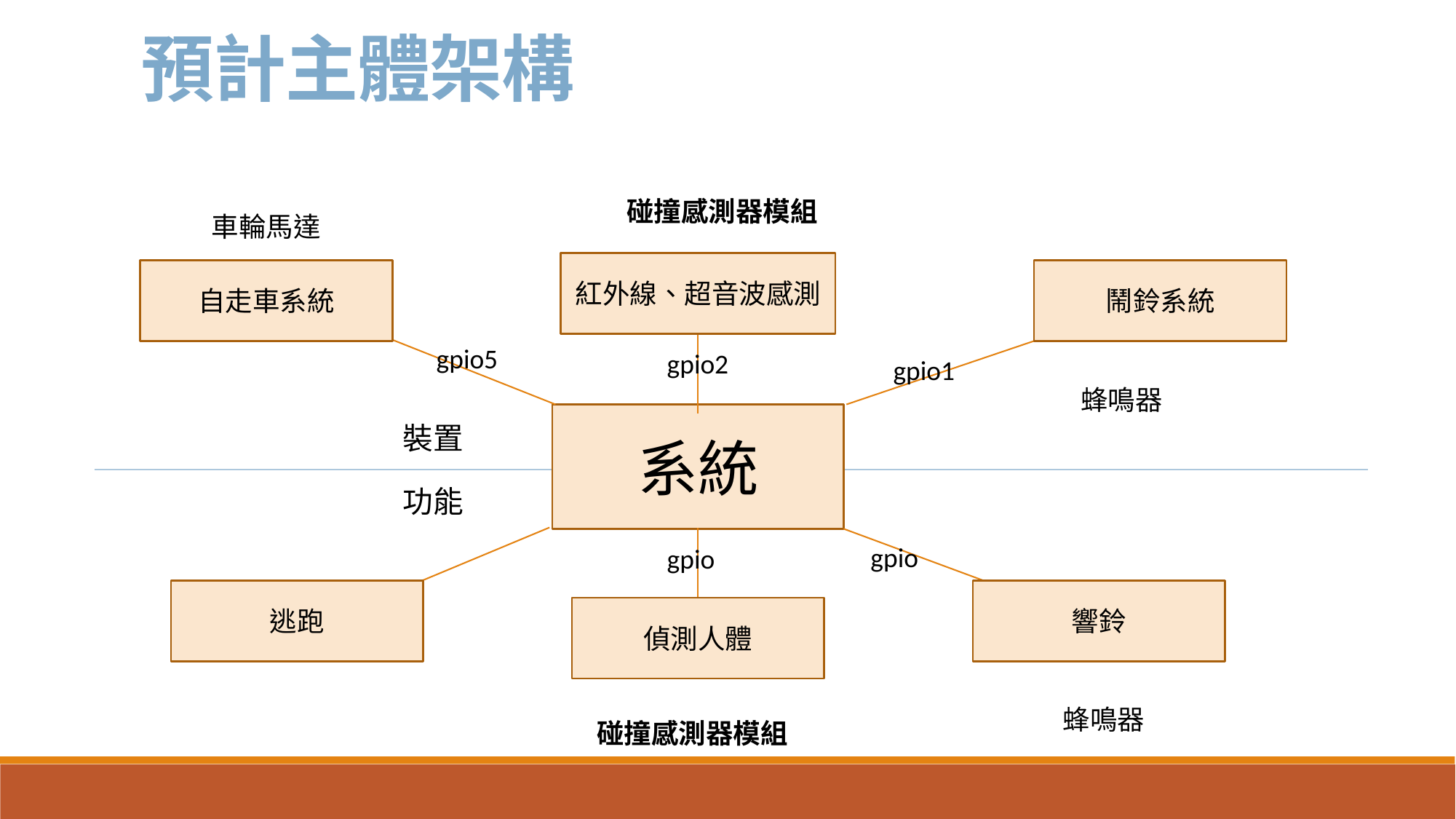

預計主體架構
碰撞感測器模組

車輪馬達
紅外線、超音波感測
自走車系統
鬧鈴系統
系統
裝置
功能
逃跑
響鈴
偵測人體
gpio5
gpio2
gpio1
蜂鳴器
gpio
gpio
蜂鳴器
碰撞感測器模組